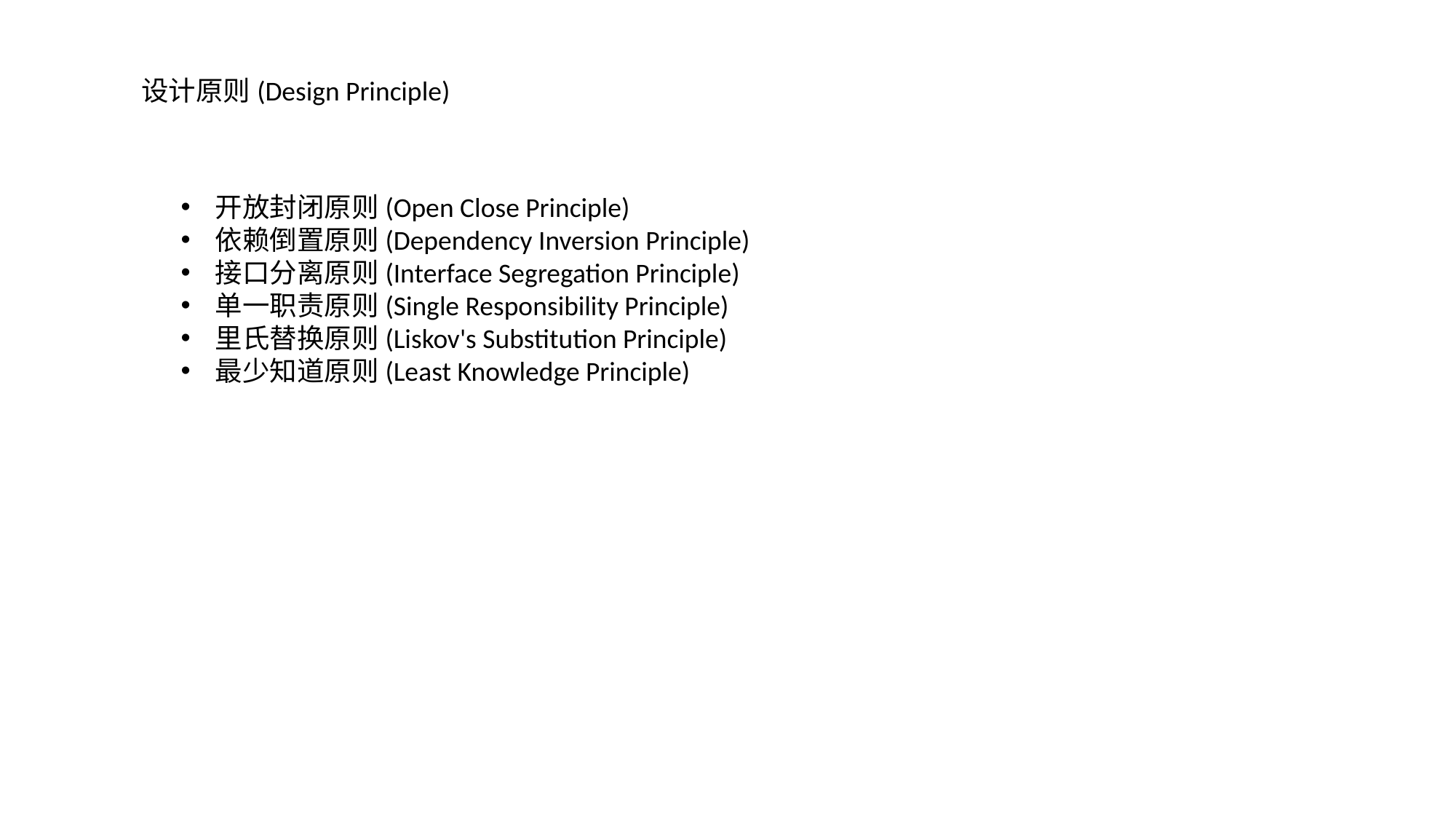

设计原则(Design Principle)
开放封闭原则(Open Close Principle)
依赖倒置原则(Dependency Inversion Principle)
接口分离原则(Interface Segregation Principle)
单一职责原则(Single Responsibility Principle)
里氏替换原则(Liskov's Substitution Principle)
最少知道原则(Least Knowledge Principle)